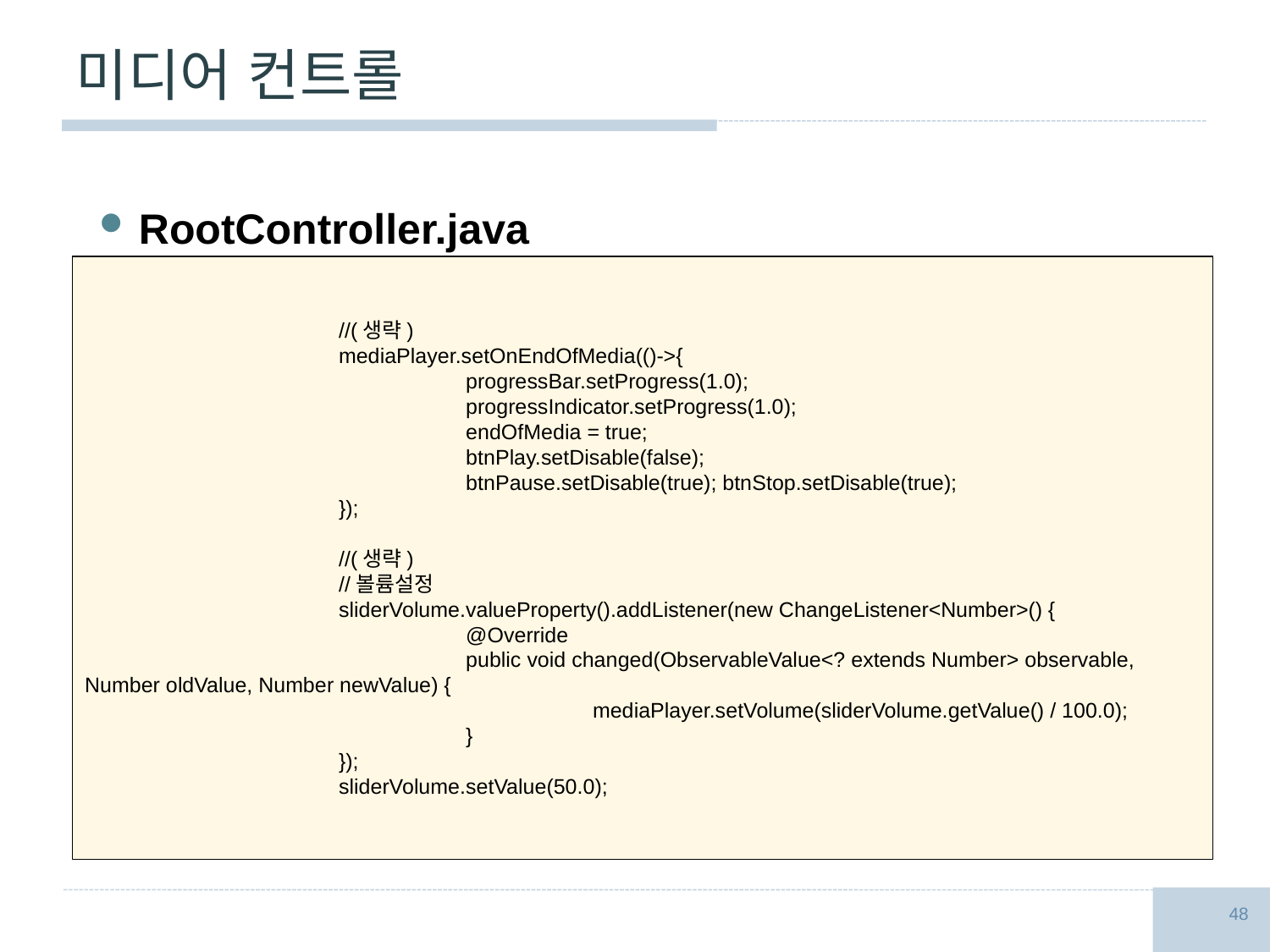

# 미디어 컨트롤
RootController.java

		//(생략)
		mediaPlayer.setOnEndOfMedia(()->{
			progressBar.setProgress(1.0);
			progressIndicator.setProgress(1.0);
			endOfMedia = true;
			btnPlay.setDisable(false);
			btnPause.setDisable(true); btnStop.setDisable(true);
		});

		//(생략)
		//볼륨설정
		sliderVolume.valueProperty().addListener(new ChangeListener<Number>() {
			@Override
			public void changed(ObservableValue<? extends Number> observable, Number oldValue, Number newValue) {
				mediaPlayer.setVolume(sliderVolume.getValue() / 100.0);
			}
		});
		sliderVolume.setValue(50.0);